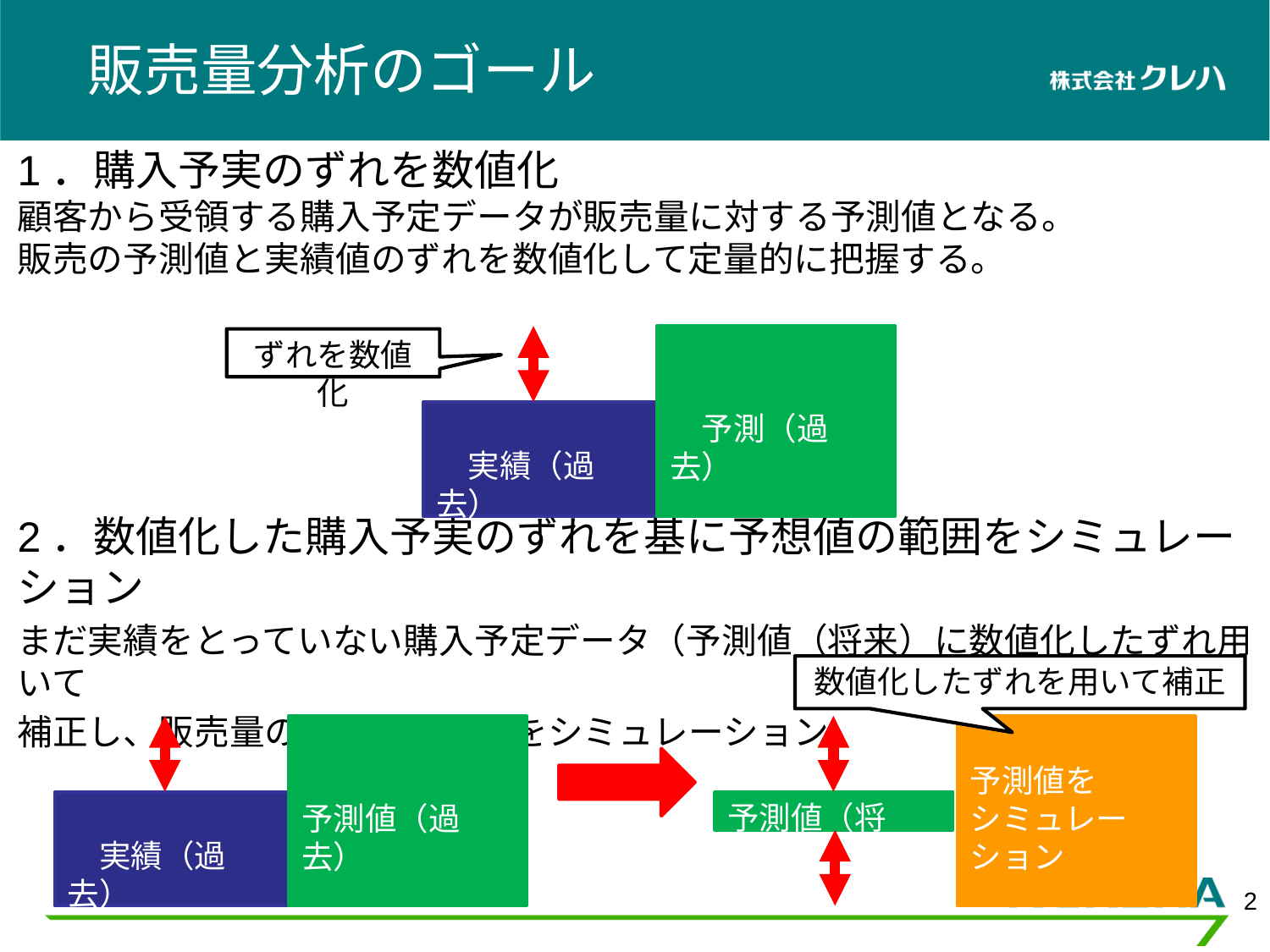

# 販売量分析のゴール
1．購入予実のずれを数値化
顧客から受領する購入予定データが販売量に対する予測値となる。
販売の予測値と実績値のずれを数値化して定量的に把握する。

2．数値化した購入予実のずれを基に予想値の範囲をシミュレーション
まだ実績をとっていない購入予定データ（予測値（将来）に数値化したずれ用いて
補正し、販売量の予想値の範囲をシミュレーション。

　予測（過去）
ずれを数値化

　実績（過去）
数値化したずれを用いて補正

予測値（過去）

予測値を
シミュレーション

予測値（将来）

　実績（過去）
2